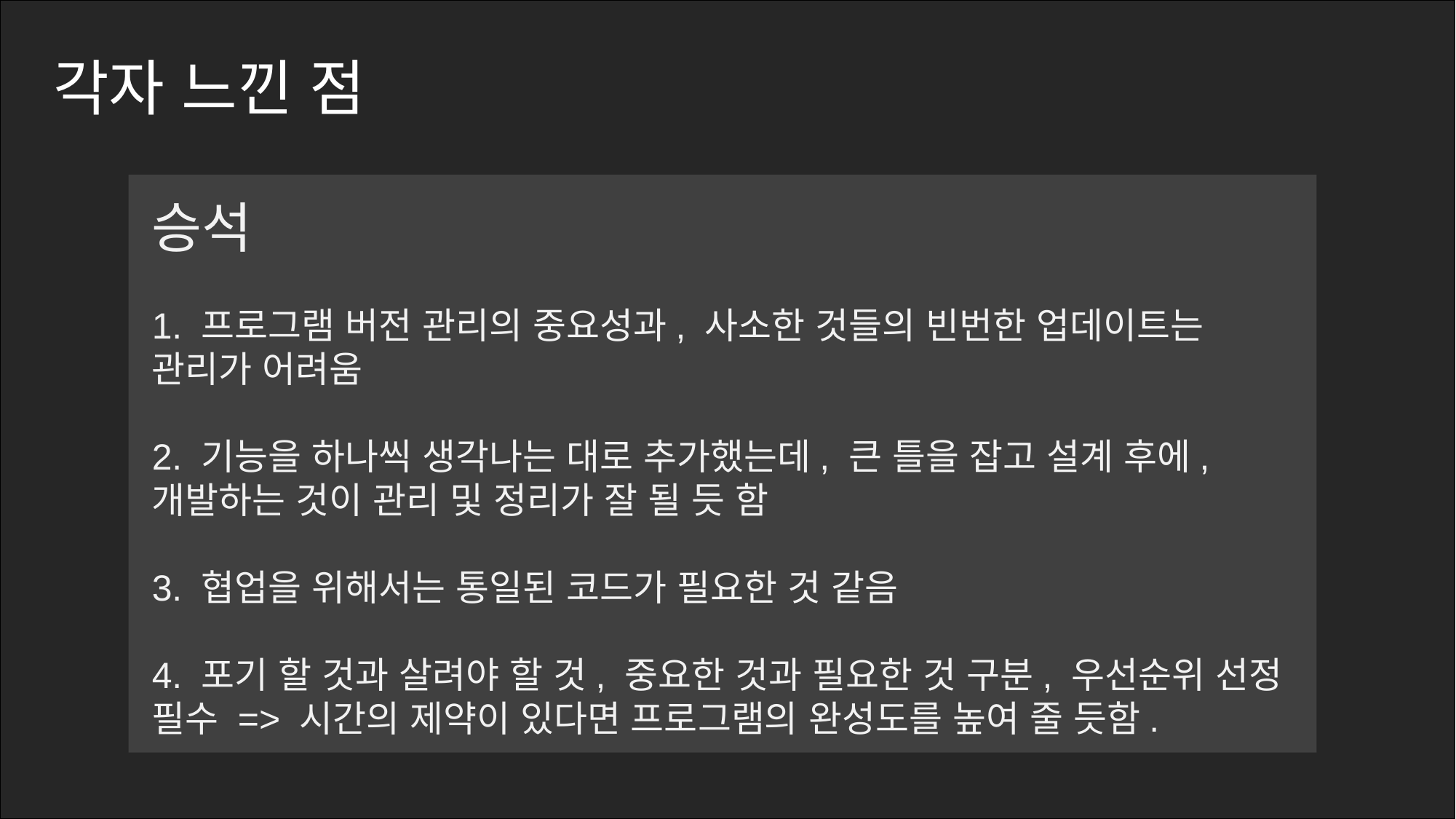

각자 느낀 점

승석

1. 프로그램 버전 관리의 중요성과, 사소한 것들의 빈번한 업데이트는 관리가 어려움

2. 기능을 하나씩 생각나는 대로 추가했는데, 큰 틀을 잡고 설계 후에, 개발하는 것이 관리 및 정리가 잘 될 듯 함

3. 협업을 위해서는 통일된 코드가 필요한 것 같음

4. 포기 할 것과 살려야 할 것, 중요한 것과 필요한 것 구분, 우선순위 선정 필수 => 시간의 제약이 있다면 프로그램의 완성도를 높여 줄 듯함.